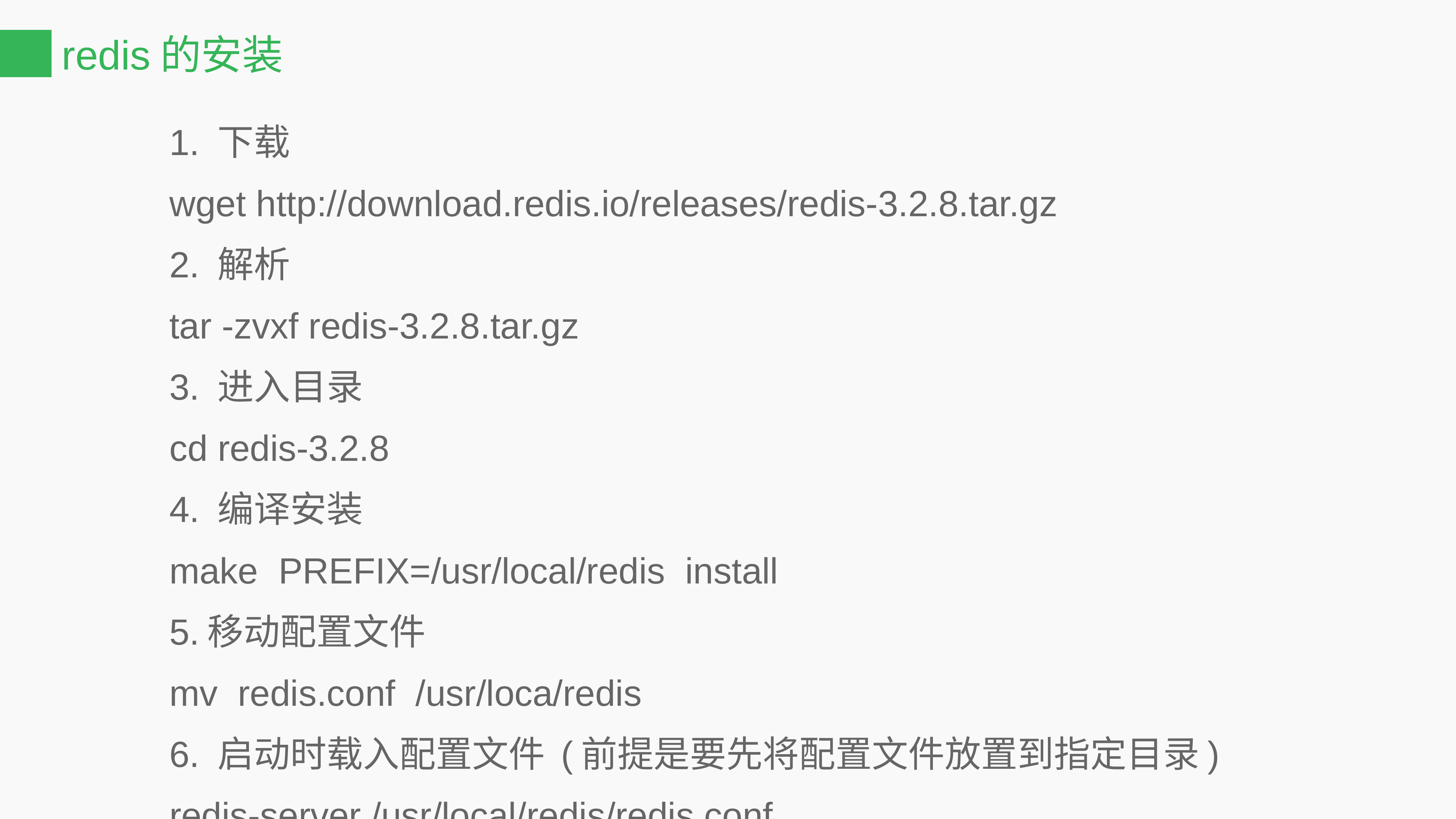

# redis的安装
1. 下载
wget http://download.redis.io/releases/redis-3.2.8.tar.gz
2. 解析
tar -zvxf redis-3.2.8.tar.gz
3. 进入目录
cd redis-3.2.8
4. 编译安装
make  PREFIX=/usr/local/redis  install
5.移动配置文件
mv  redis.conf  /usr/loca/redis
6. 启动时载入配置文件 (前提是要先将配置文件放置到指定目录)
redis-server /usr/local/redis/redis.conf